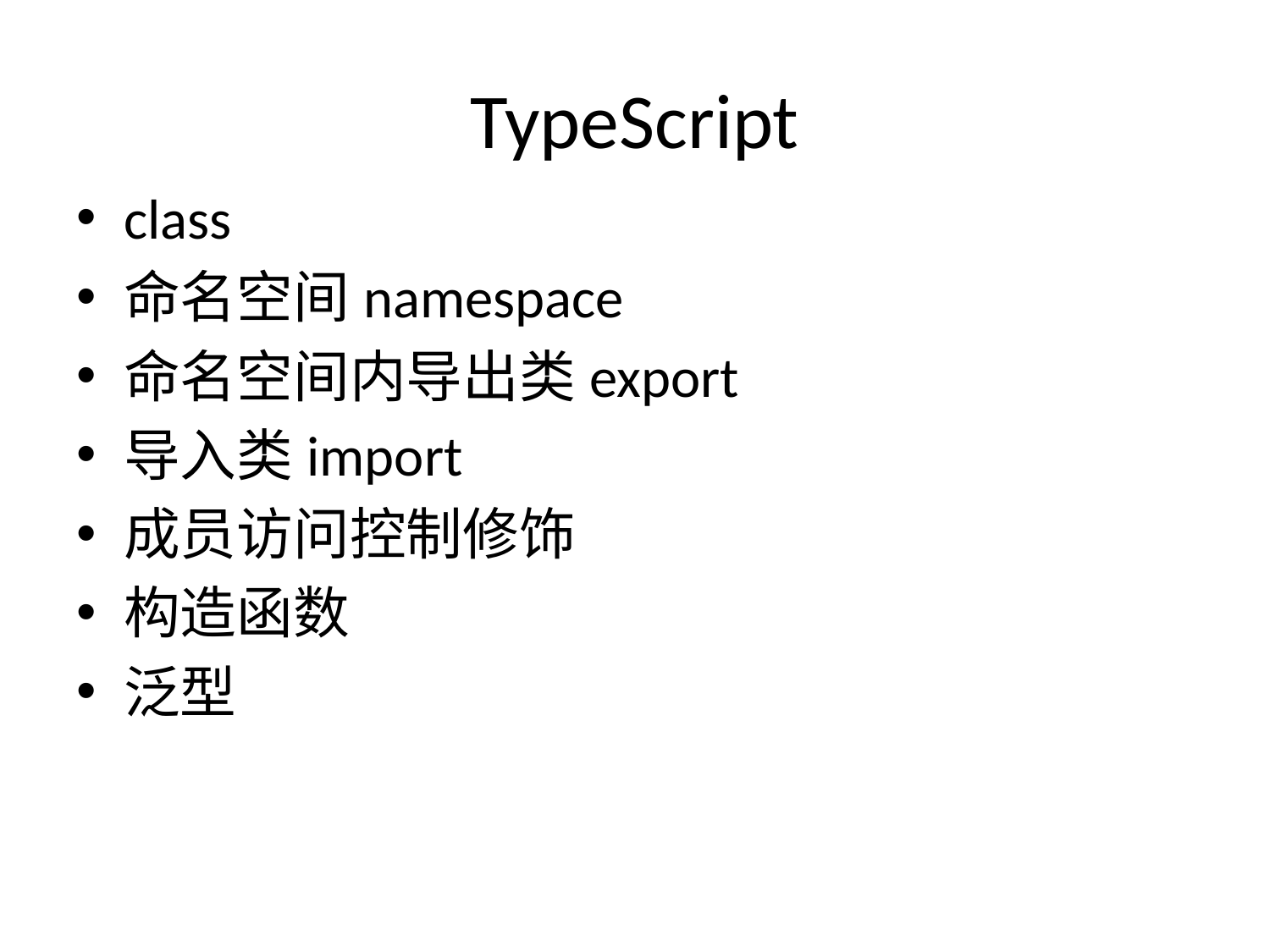

# TypeScript
class
命名空间namespace
命名空间内导出类export
导入类import
成员访问控制修饰
构造函数
泛型